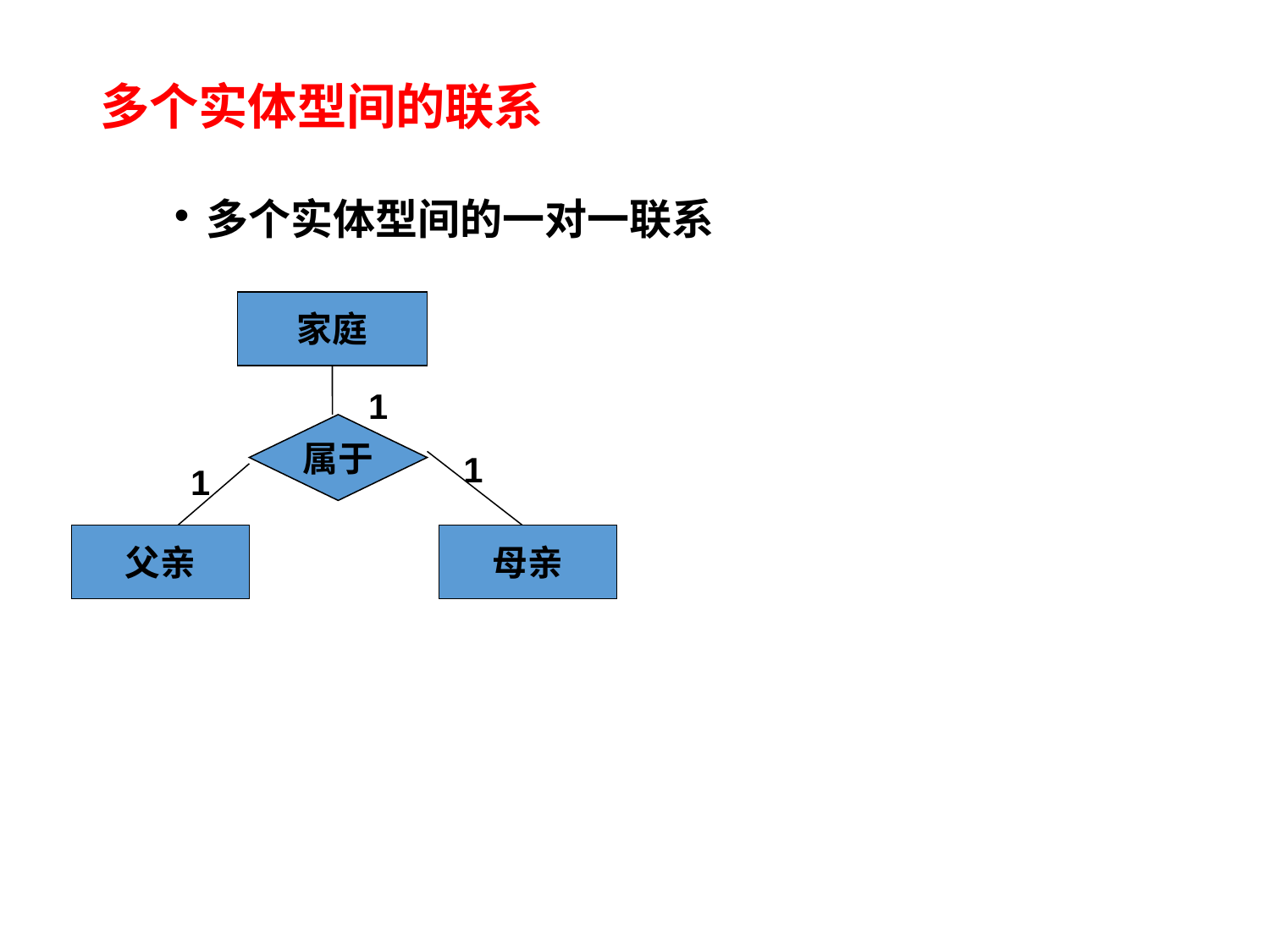

# 多个实体型间的联系

多个实体型间的一对一联系
家庭

1
属于
1

1

父亲
母亲